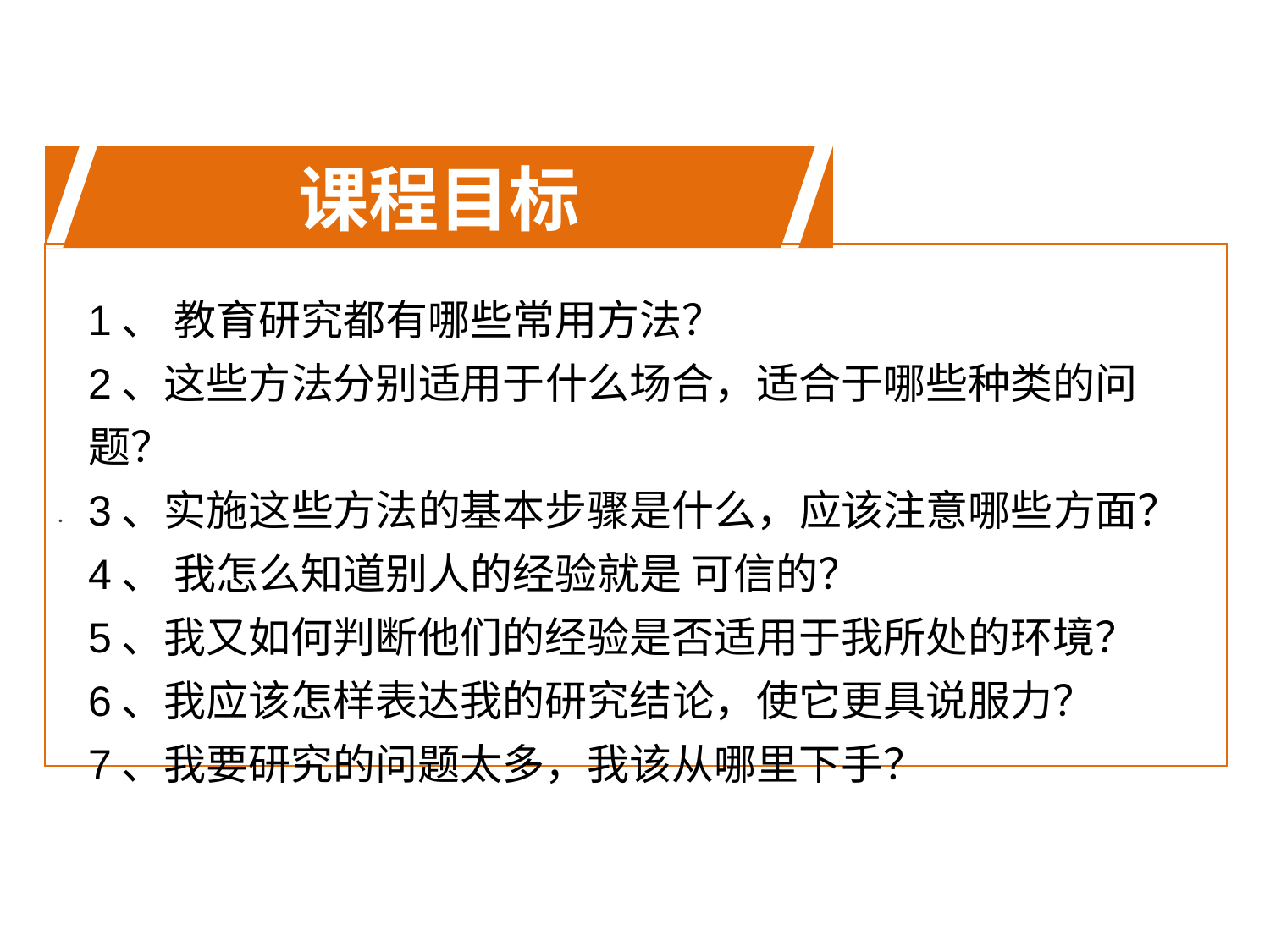

课程目标
.
1、 教育研究都有哪些常用方法？
2、这些方法分别适用于什么场合，适合于哪些种类的问题？
3、实施这些方法的基本步骤是什么，应该注意哪些方面？
4、 我怎么知道别人的经验就是 可信的？
5、我又如何判断他们的经验是否适用于我所处的环境？
6、我应该怎样表达我的研究结论，使它更具说服力？
7、我要研究的问题太多，我该从哪里下手？